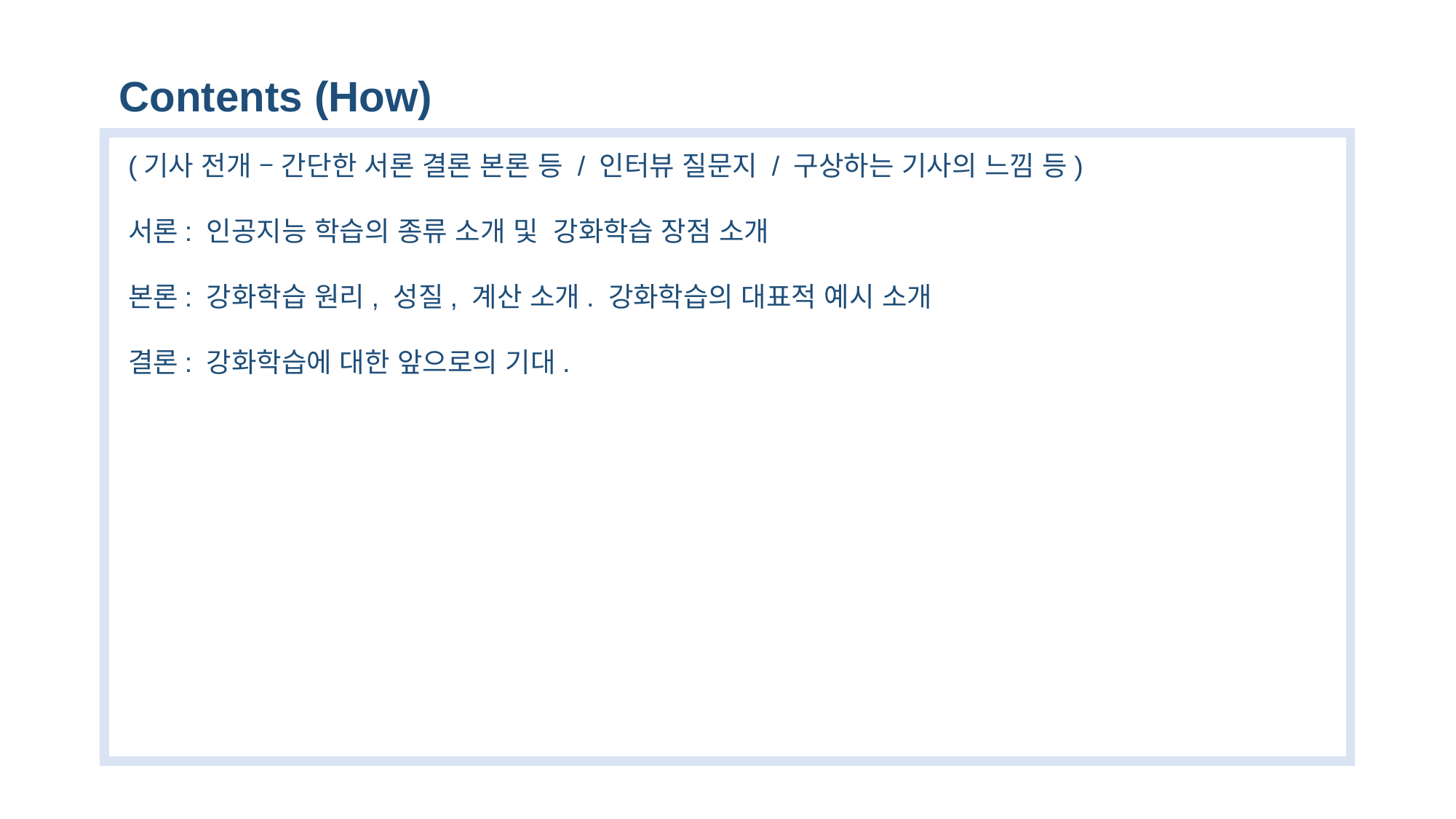

Contents (How)

(기사 전개 – 간단한 서론 결론 본론 등 / 인터뷰 질문지 / 구상하는 기사의 느낌 등)

서론: 인공지능 학습의 종류 소개 및  강화학습 장점 소개

본론: 강화학습 원리, 성질, 계산 소개. 강화학습의 대표적 예시 소개

결론: 강화학습에 대한 앞으로의 기대.